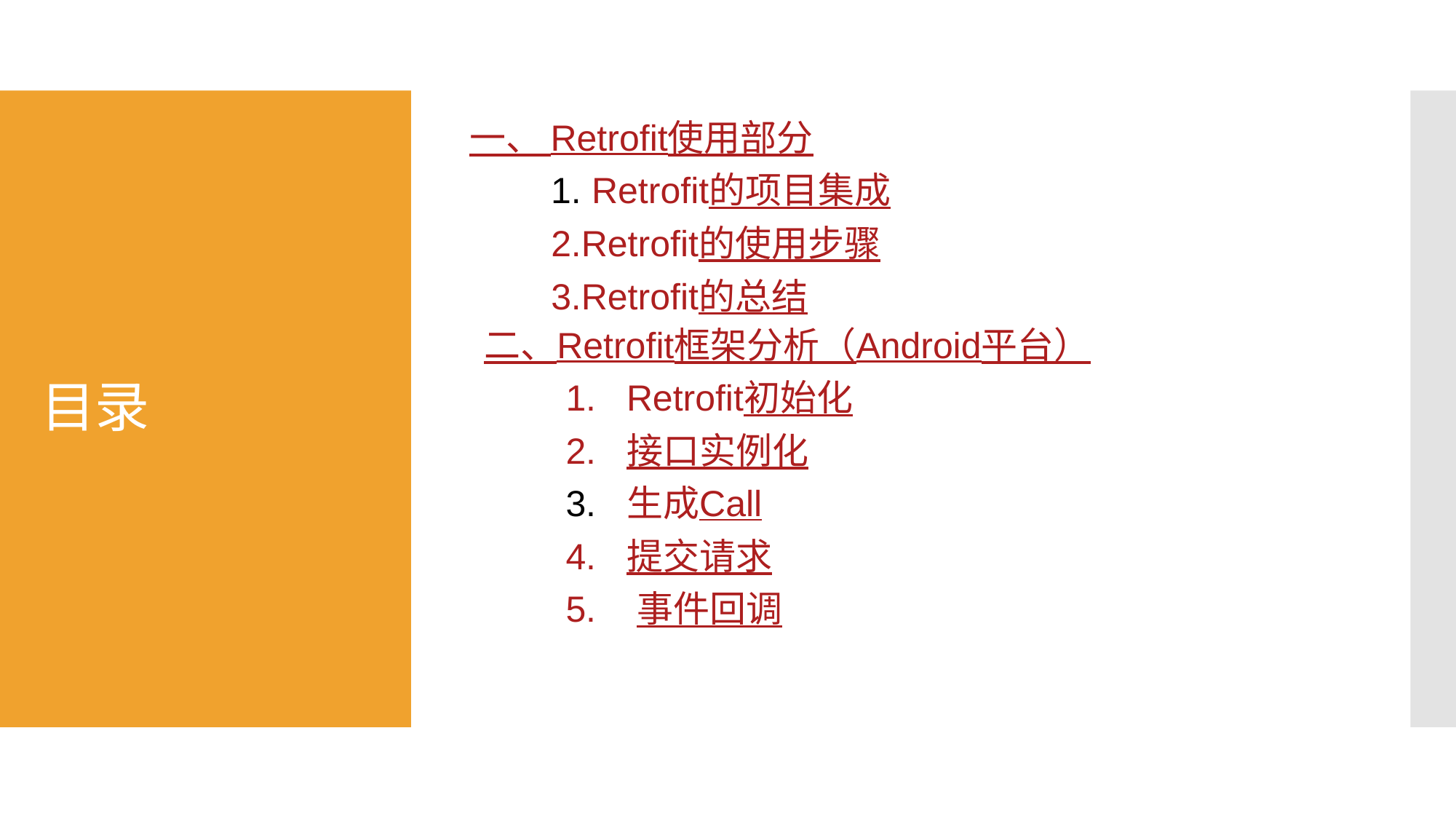

一、 Retrofit使用部分
        1. Retrofit的项目集成
        2.Retrofit的使用步骤
        3.Retrofit的总结
# 目录
二、Retrofit框架分析（Android平台）
        1.   Retrofit初始化
        2.   接口实例化
        3.   生成Call
        4.   提交请求
        5.    事件回调